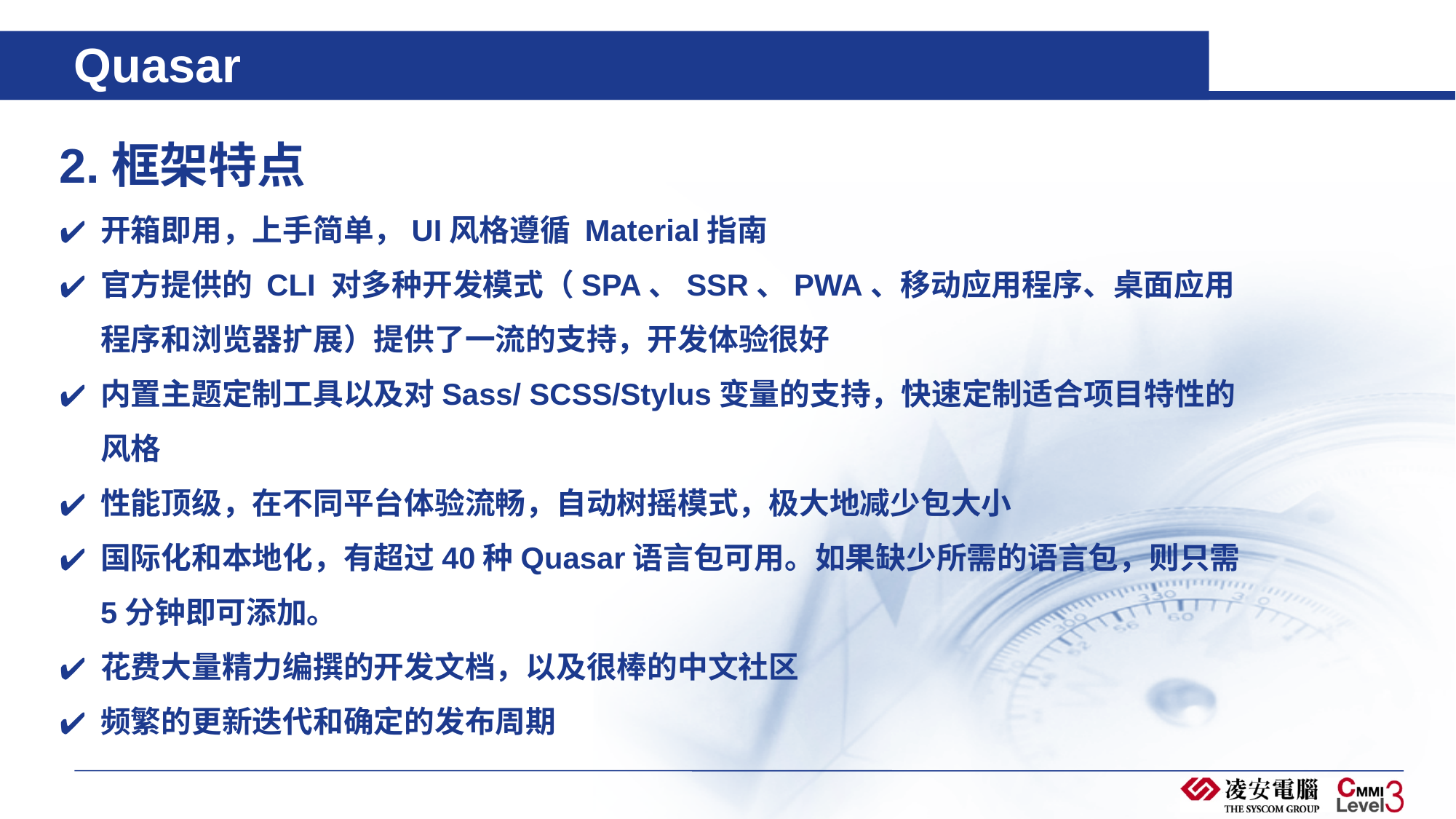

# Quasar
2.框架特点
开箱即用，上手简单，UI风格遵循 Material指南
官方提供的 CLI 对多种开发模式（SPA、SSR、PWA、移动应用程序、桌面应用程序和浏览器扩展）提供了一流的支持，开发体验很好
内置主题定制工具以及对Sass/ SCSS/Stylus变量的支持，快速定制适合项目特性的风格
性能顶级，在不同平台体验流畅，自动树摇模式，极大地减少包大小
国际化和本地化，有超过40种Quasar语言包可用。如果缺少所需的语言包，则只需5分钟即可添加。
花费大量精力编撰的开发文档，以及很棒的中文社区
频繁的更新迭代和确定的发布周期